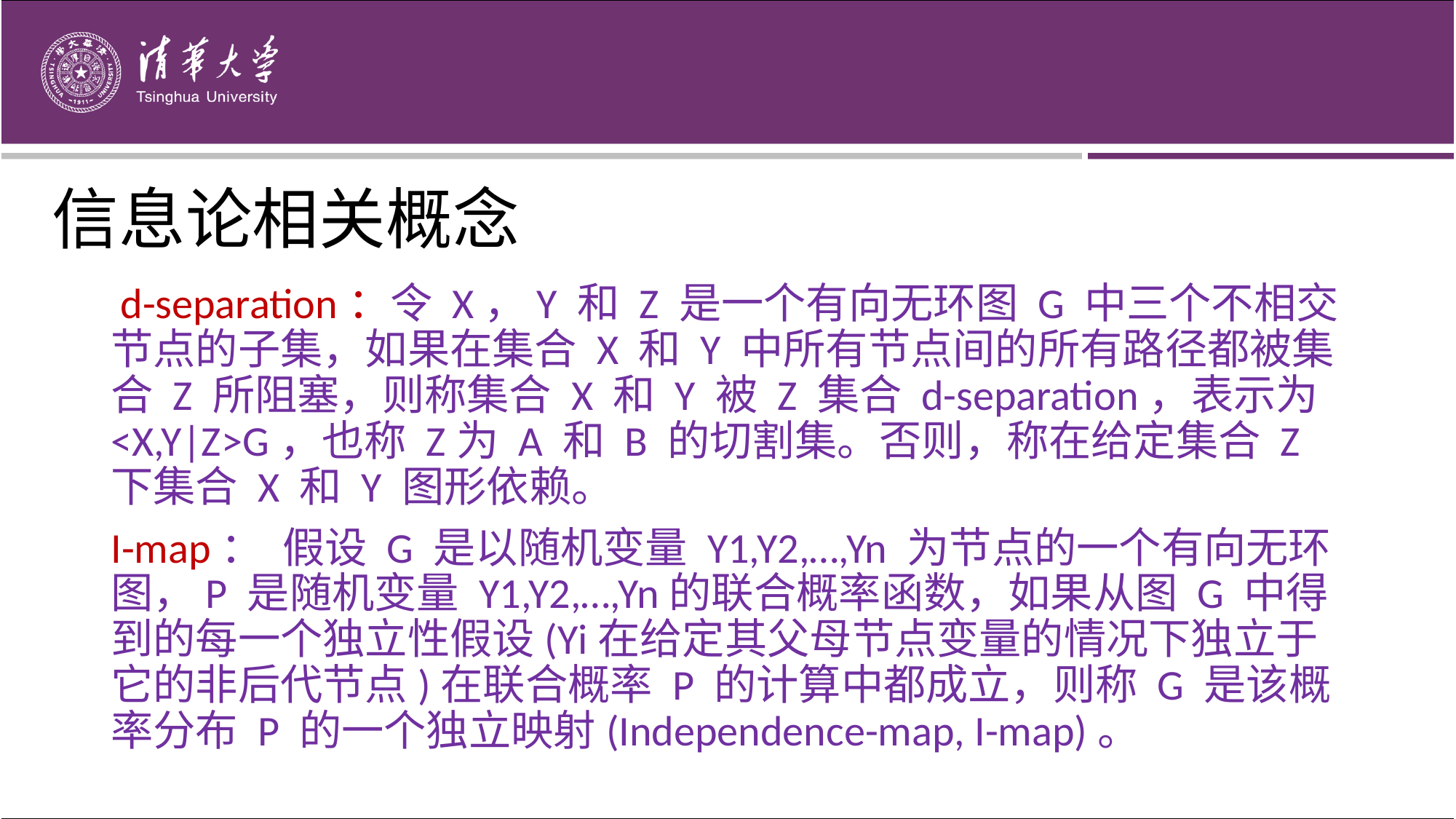

信息论相关概念
 d-separation：令 X，Y 和 Z 是一个有向无环图 G 中三个不相交节点的子集，如果在集合 X 和 Y 中所有节点间的所有路径都被集合 Z 所阻塞，则称集合 X 和 Y 被 Z 集合 d-separation，表示为<X,Y|Z>G，也称 Z为 A 和 B 的切割集。否则，称在给定集合 Z 下集合 X 和 Y 图形依赖。
I-map：  假设 G 是以随机变量 Y1,Y2,…,Yn 为节点的一个有向无环图，P 是随机变量 Y1,Y2,…,Yn的联合概率函数，如果从图 G 中得到的每一个独立性假设(Yi在给定其父母节点变量的情况下独立于它的非后代节点)在联合概率 P 的计算中都成立，则称 G 是该概率分布 P 的一个独立映射(Independence-map, I-map)。